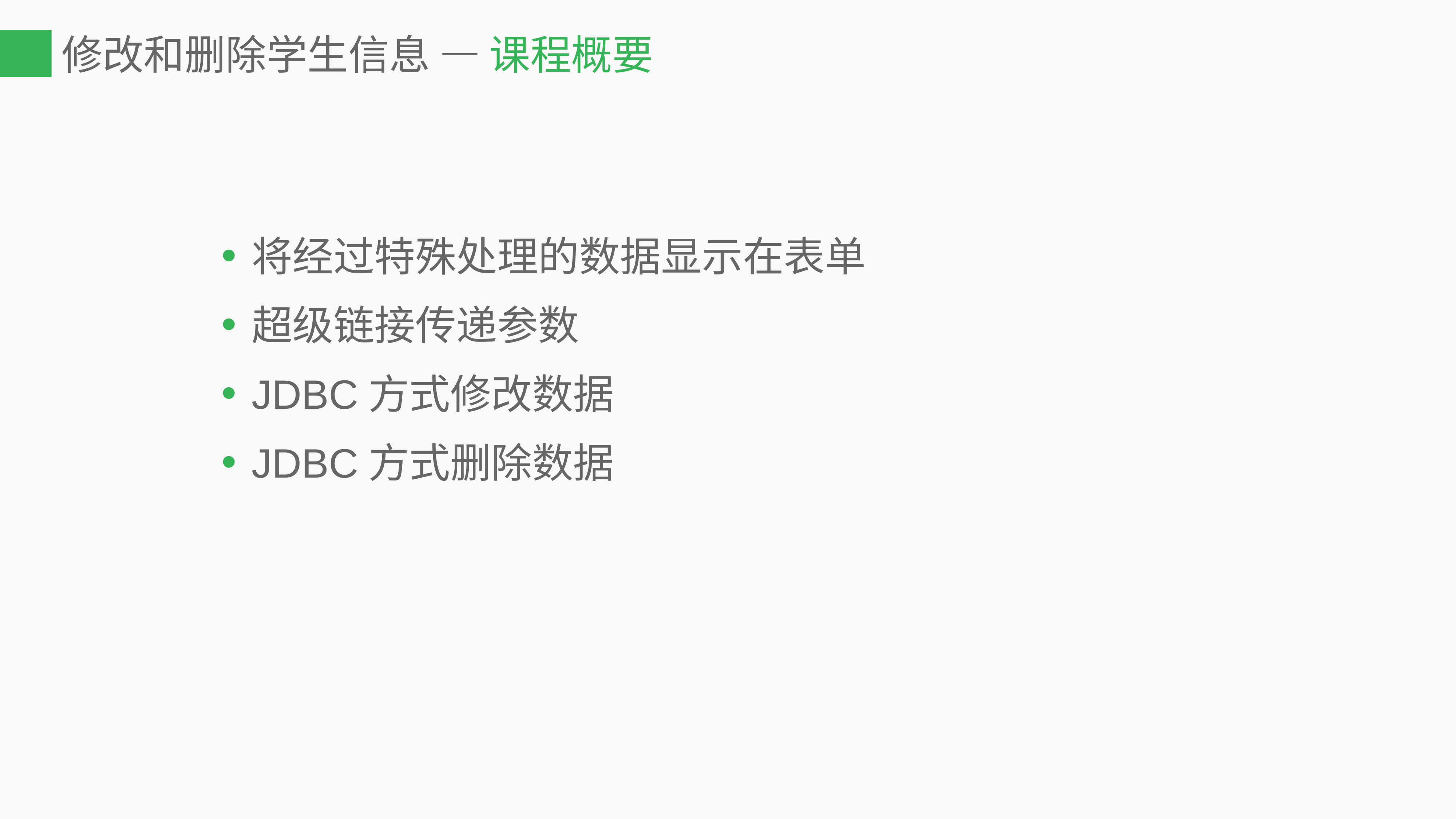

# 修改和删除学生信息 — 课程概要
将经过特殊处理的数据显示在表单
超级链接传递参数
JDBC方式修改数据
JDBC方式删除数据